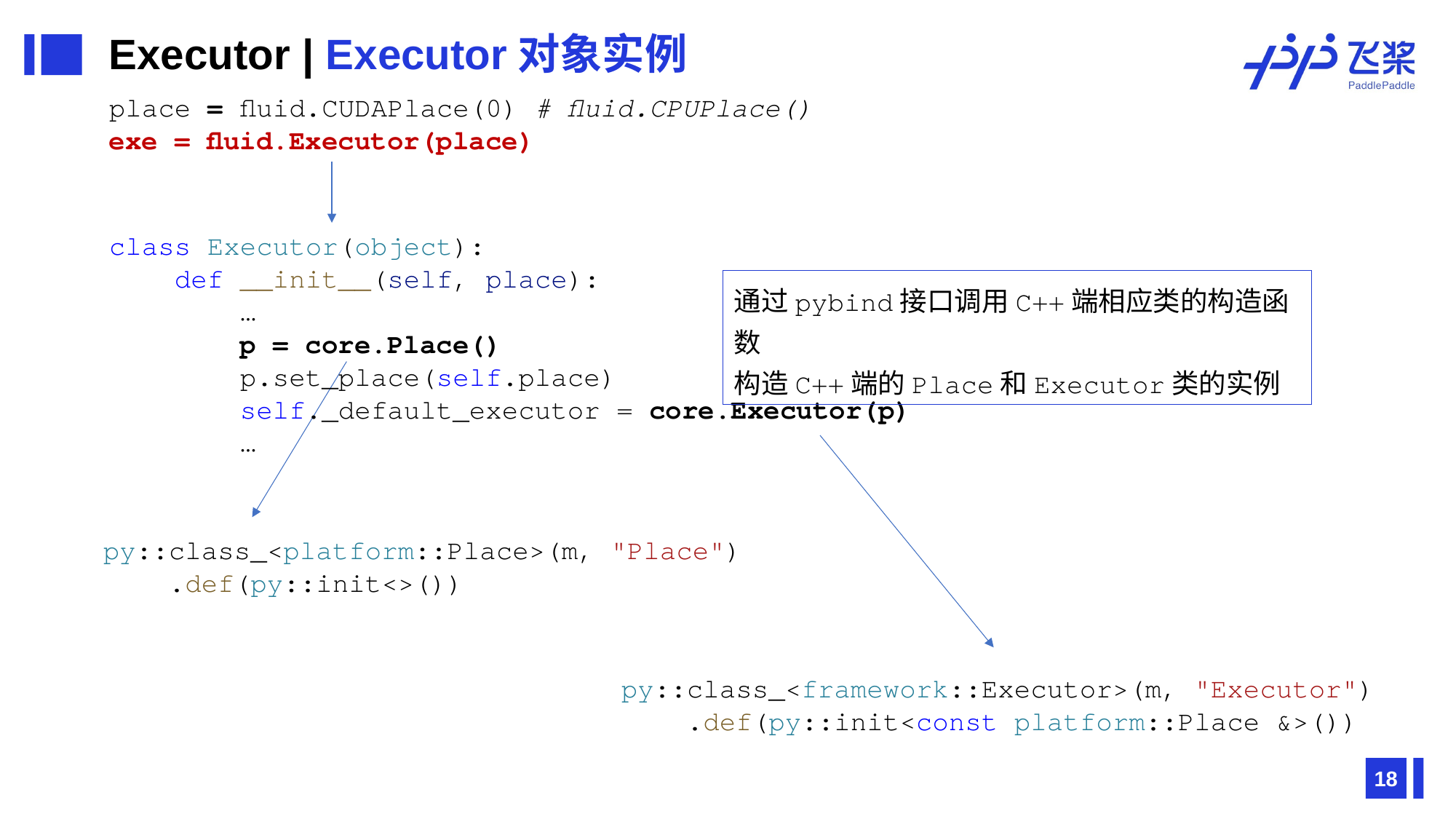

Executor | Executor对象实例
place = fluid.CUDAPlace(0) # fluid.CPUPlace()
exe = fluid.Executor(place)
class Executor(object):
    def __init__(self, place):
        …
        p = core.Place()
        p.set_place(self.place)
        self._default_executor = core.Executor(p)
        …
通过pybind接口调用C++端相应类的构造函数
构造C++端的Place和Executor类的实例
py::class_<platform::Place>(m, "Place")
    .def(py::init<>())
py::class_<framework::Executor>(m, "Executor")
    .def(py::init<const platform::Place &>())
18